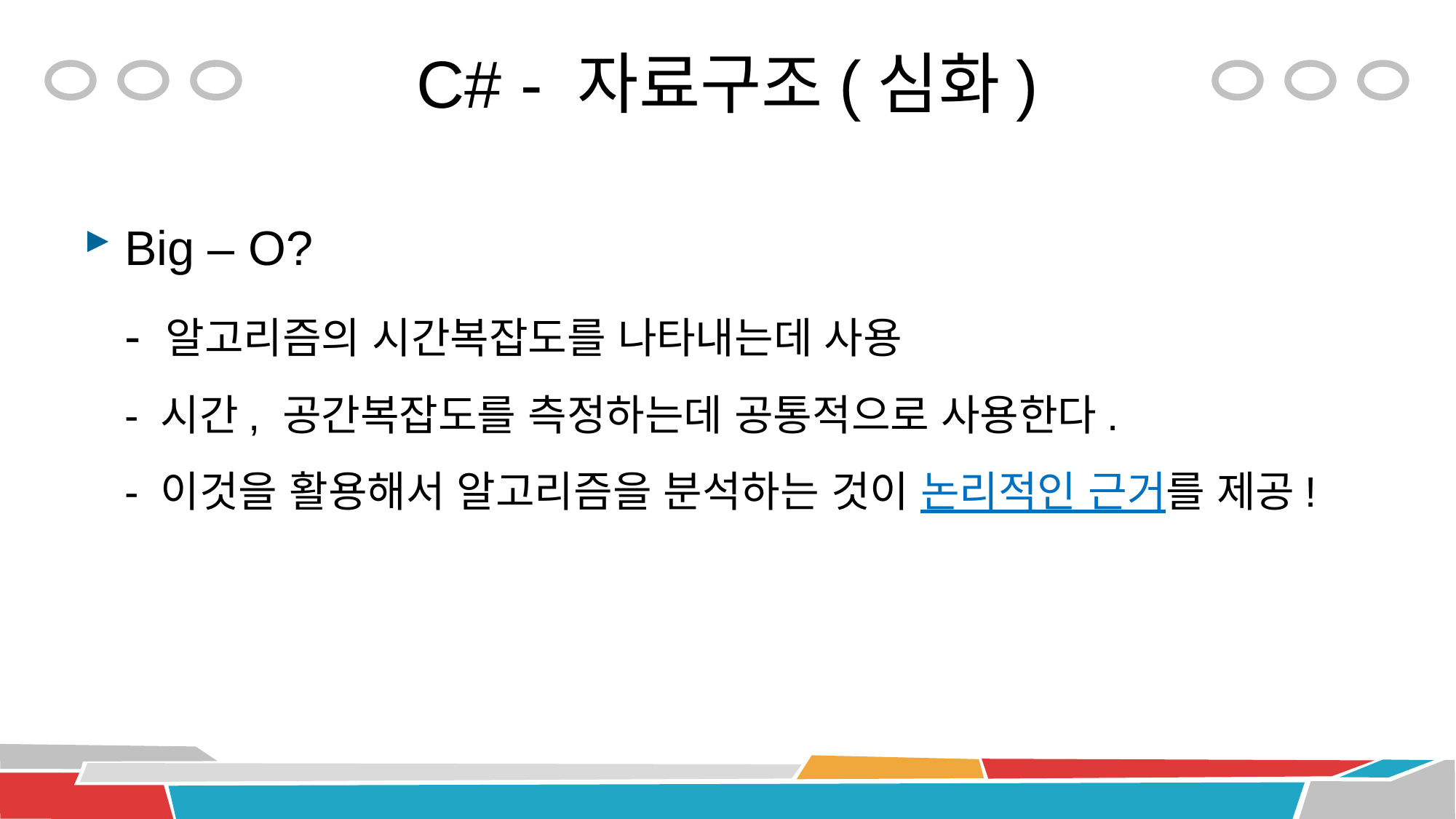

# C# - 자료구조(심화)
Big – O?
- 알고리즘의 시간복잡도를 나타내는데 사용
- 시간, 공간복잡도를 측정하는데 공통적으로 사용한다.
- 이것을 활용해서 알고리즘을 분석하는 것이 논리적인 근거를 제공!